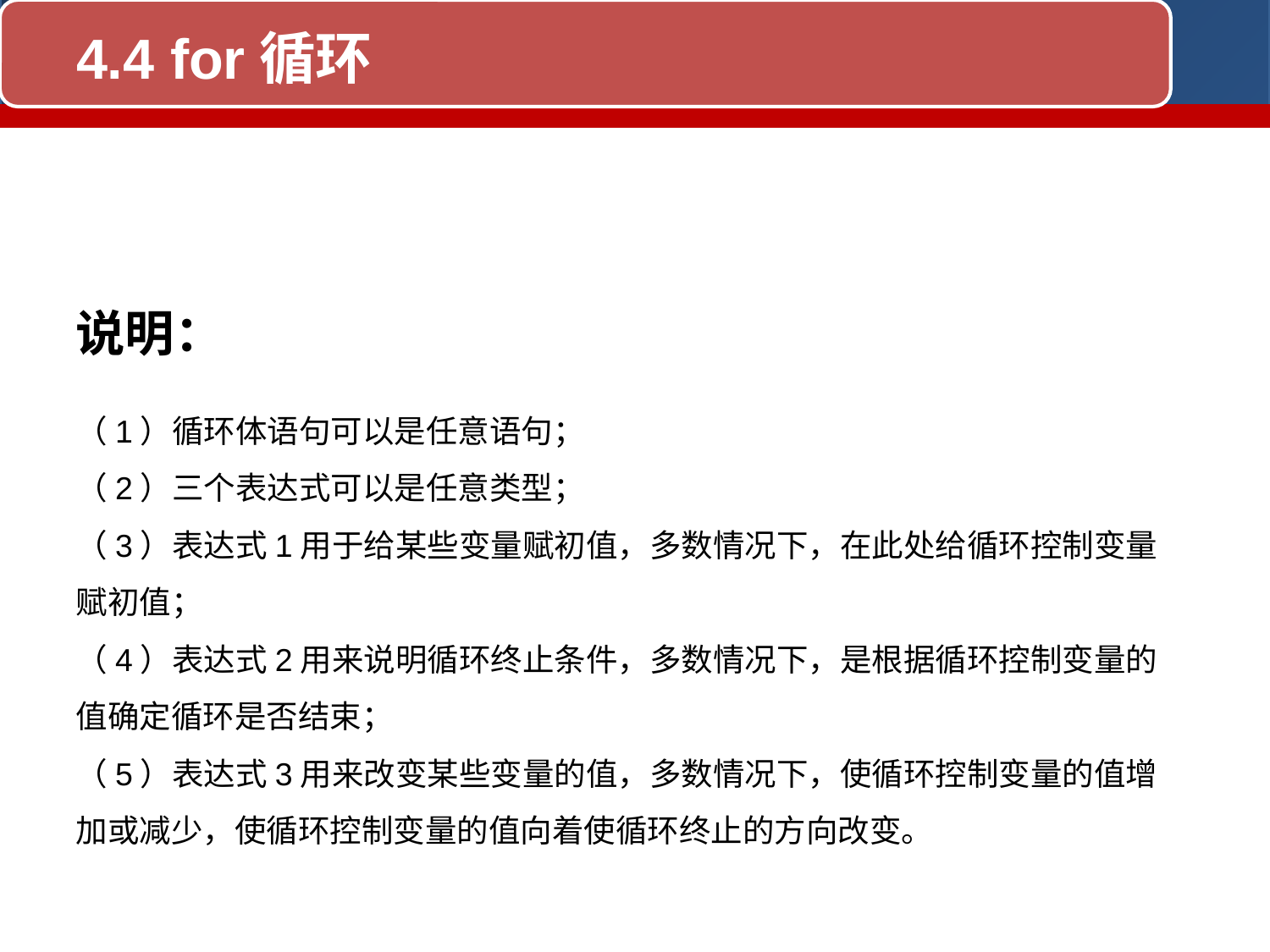

4.4 for循环
for语句
说明：
（1）循环体语句可以是任意语句；
（2）三个表达式可以是任意类型；
（3）表达式1用于给某些变量赋初值，多数情况下，在此处给循环控制变量赋初值；
（4）表达式2用来说明循环终止条件，多数情况下，是根据循环控制变量的值确定循环是否结束；
（5）表达式3用来改变某些变量的值，多数情况下，使循环控制变量的值增加或减少，使循环控制变量的值向着使循环终止的方向改变。